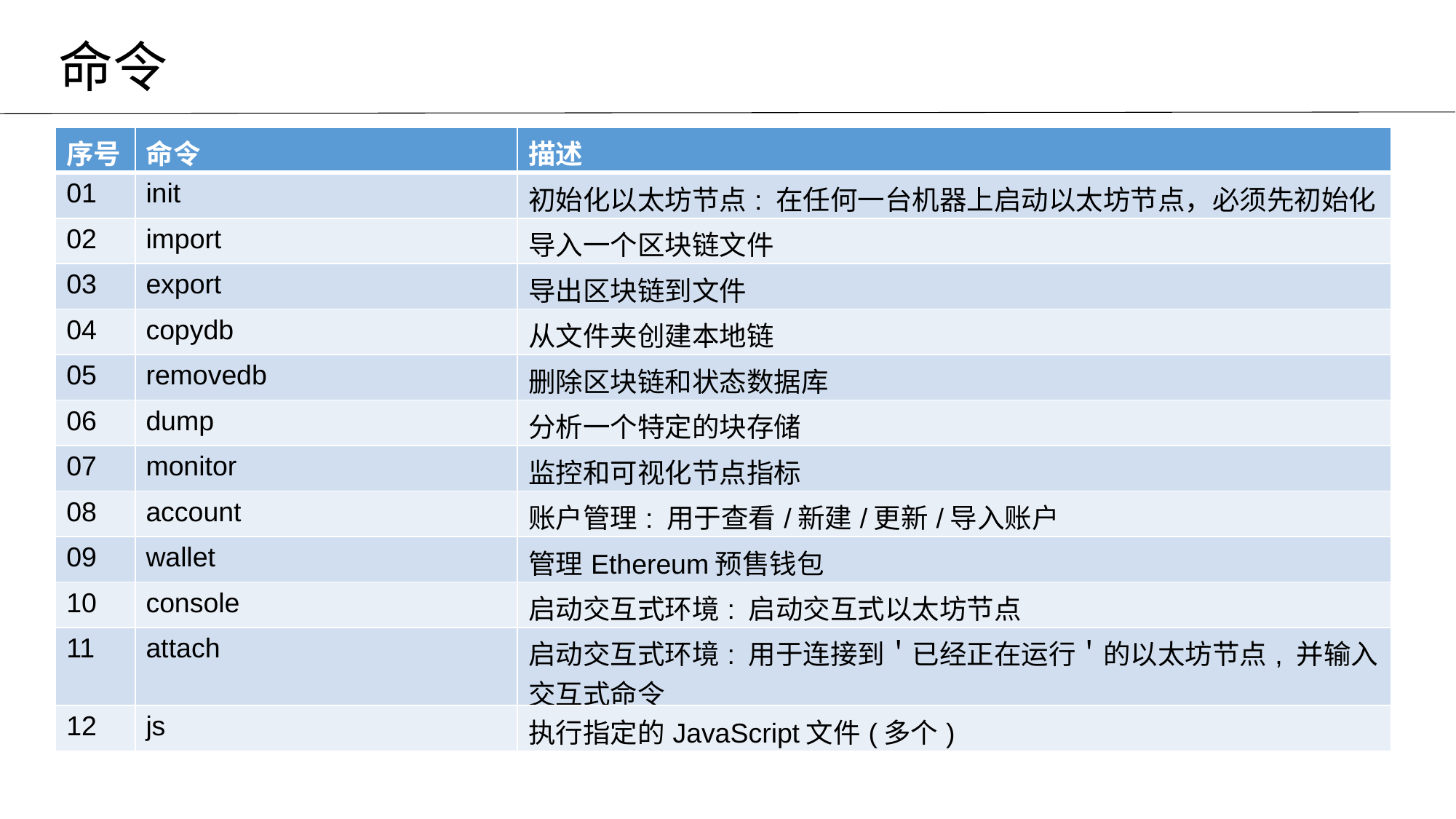

命令
| 序号 | 命令 | 描述 |
| --- | --- | --- |
| 01 | init | 初始化以太坊节点: 在任何一台机器上启动以太坊节点，必须先初始化 |
| 02 | import | 导入一个区块链文件 |
| 03 | export | 导出区块链到文件 |
| 04 | copydb | 从文件夹创建本地链 |
| 05 | removedb | 删除区块链和状态数据库 |
| 06 | dump | 分析一个特定的块存储 |
| 07 | monitor | 监控和可视化节点指标 |
| 08 | account | 账户管理: 用于查看/新建/更新/导入账户 |
| 09 | wallet | 管理Ethereum预售钱包 |
| 10 | console | 启动交互式环境: 启动交互式以太坊节点 |
| 11 | attach | 启动交互式环境: 用于连接到＇已经正在运行＇的以太坊节点, 并输入交互式命令 |
| 12 | js | 执行指定的JavaScript文件(多个) |